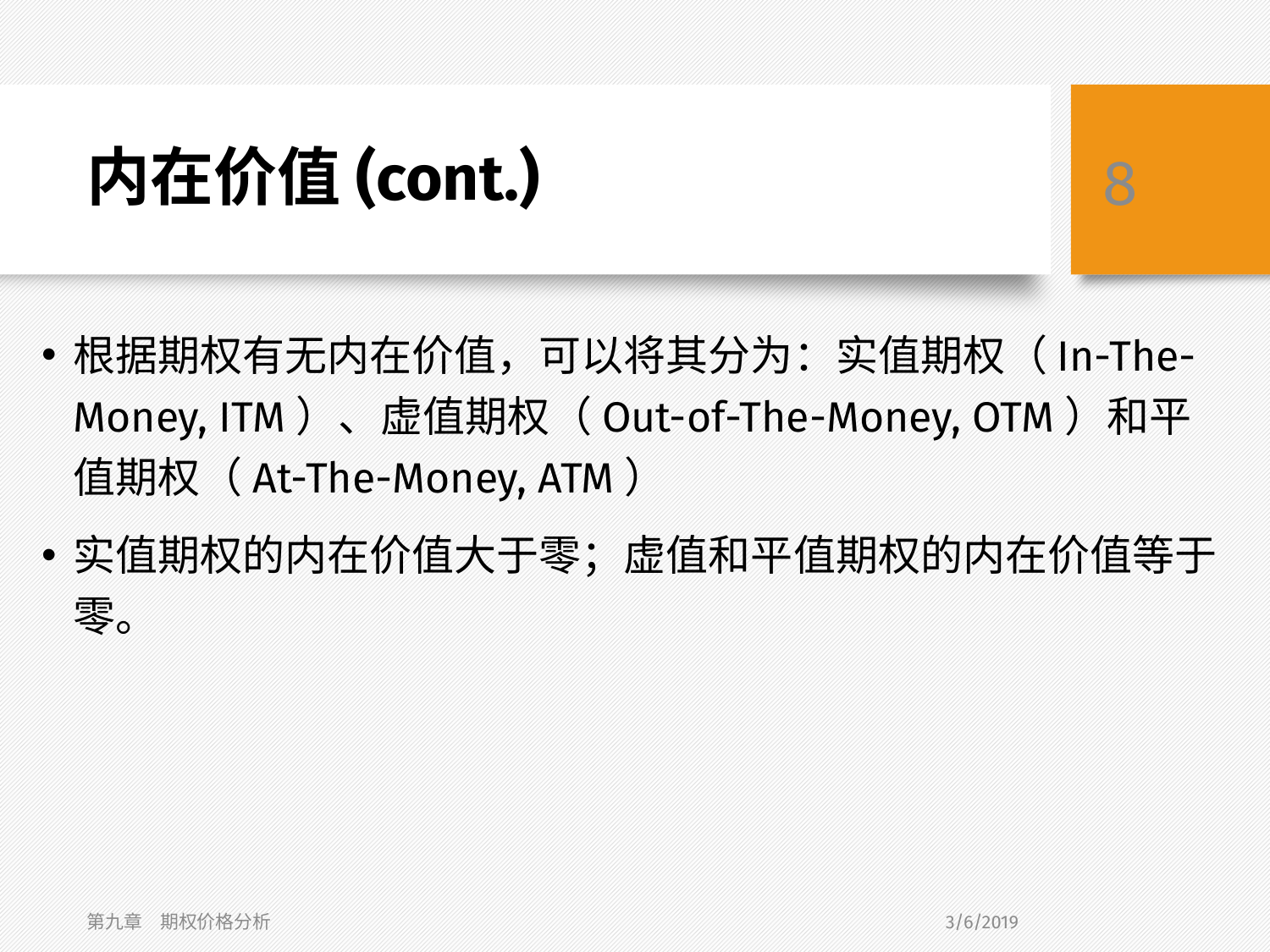

# 内在价值(cont.)
8
根据期权有无内在价值，可以将其分为：实值期权（In-The-Money, ITM）、虚值期权（Out-of-The-Money, OTM）和平值期权（At-The-Money, ATM）
实值期权的内在价值大于零；虚值和平值期权的内在价值等于零。
3/6/2019
第九章　期权价格分析